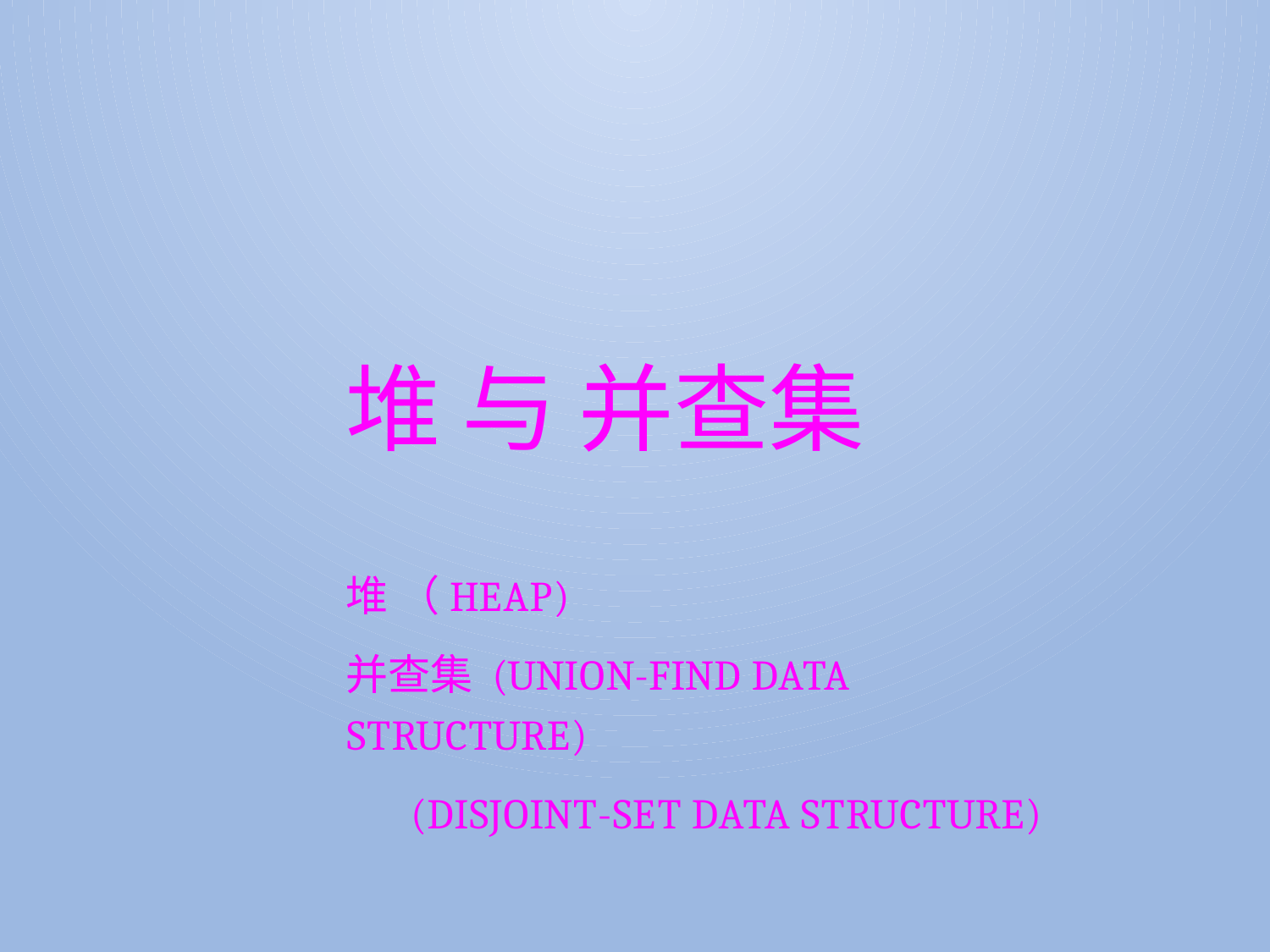

# 堆 与 并查集

堆 （Heap)
并查集 (Union-find data structure)
       (Disjoint-set data structure)